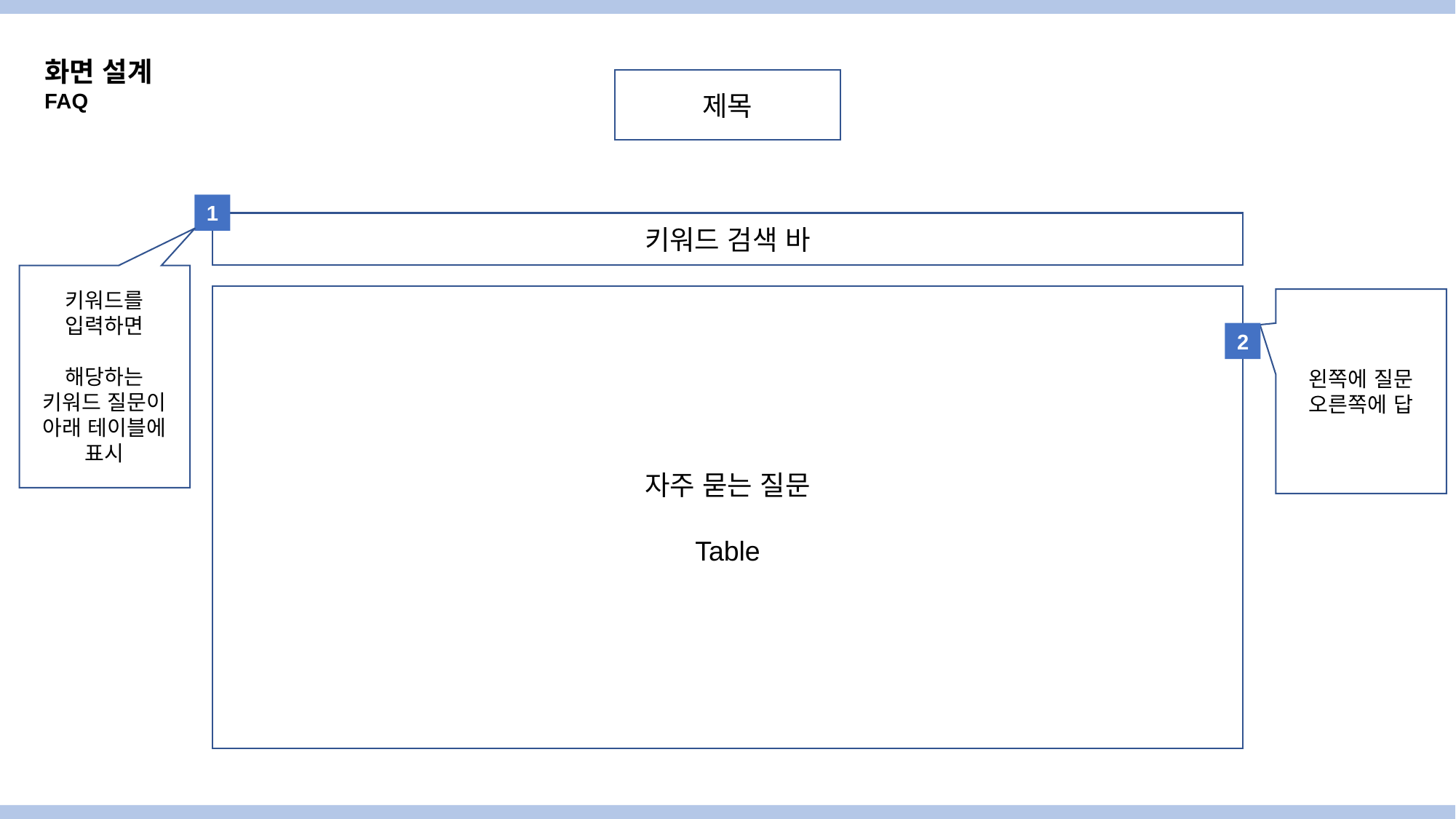

화면 설계
FAQ
제목
1
키워드 검색 바
키워드를
입력하면

해당하는
키워드 질문이
아래 테이블에 표시
자주 묻는 질문

Table
왼쪽에 질문
오른쪽에 답
2